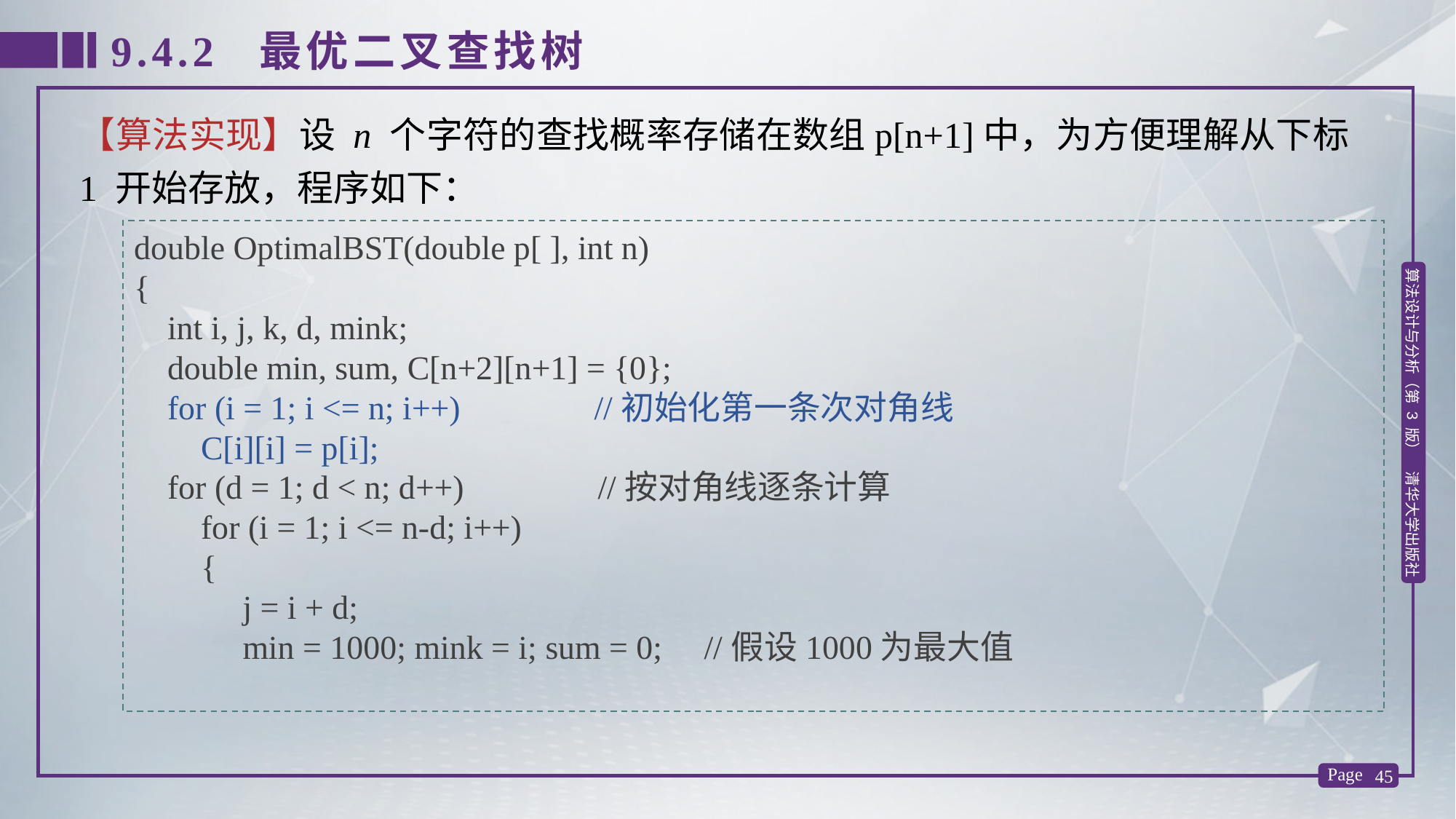

9.4.2  最优二叉查找树
【算法实现】设 n 个字符的查找概率存储在数组p[n+1]中，为方便理解从下标 1 开始存放，程序如下：
double OptimalBST(double p[ ], int n)
{
    int i, j, k, d, mink;
    double min, sum, C[n+2][n+1] = {0};
    for (i = 1; i <= n; i++)                //初始化第一条次对角线
        C[i][i] = p[i];
    for (d = 1; d < n; d++)                //按对角线逐条计算
        for (i = 1; i <= n-d; i++)
        {
             j = i + d;
             min = 1000; mink = i; sum = 0;     //假设1000为最大值